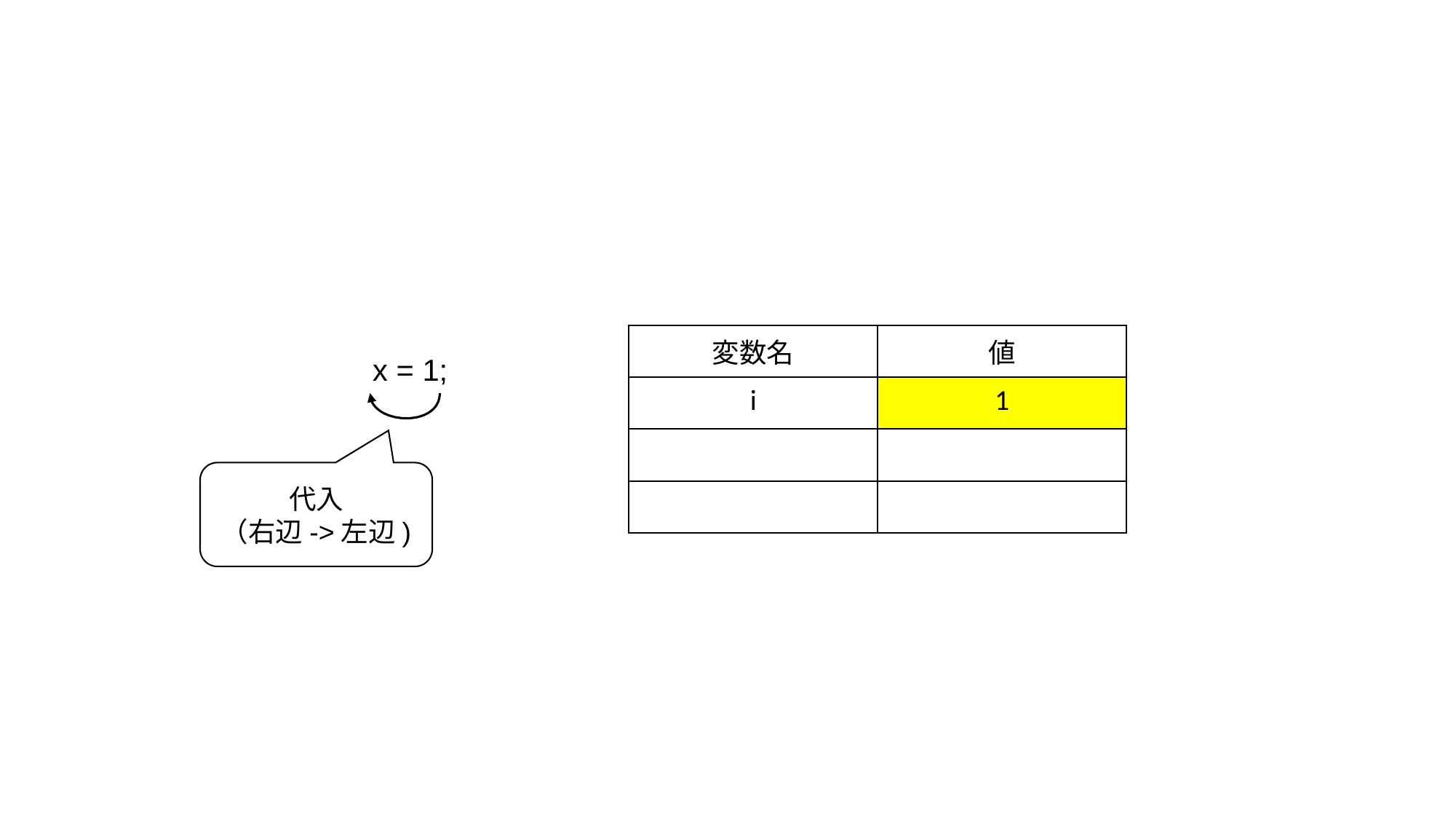

#
| 変数名 | 値 |
| --- | --- |
| i | 1 |
|  |  |
|  |  |
x = 1;

代入
（右辺->左辺)